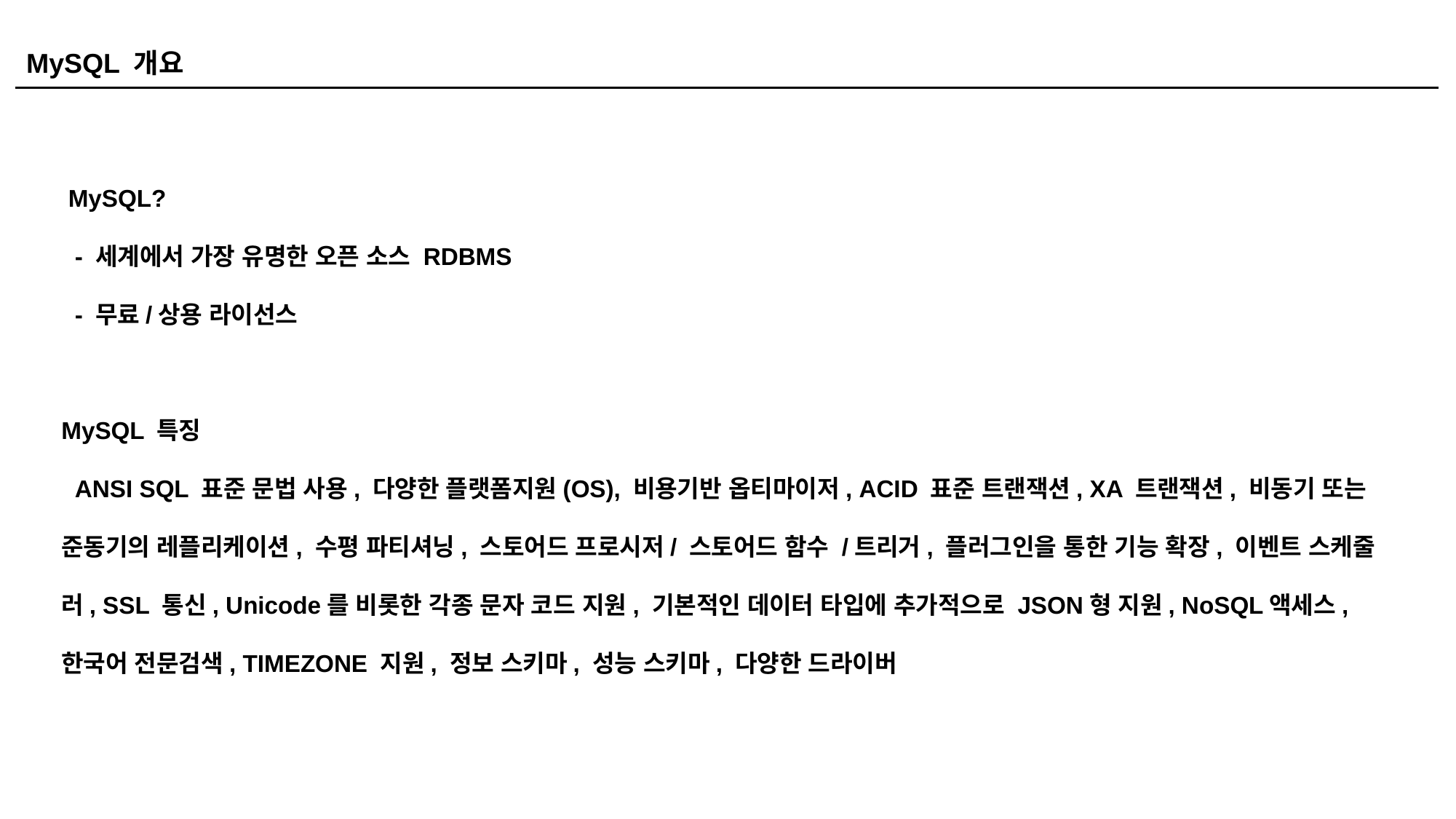

MySQL 개요
 MySQL?
  - 세계에서 가장 유명한 오픈 소스 RDBMS
  - 무료/상용 라이선스

MySQL 특징
  ANSI SQL 표준 문법 사용, 다양한 플랫폼지원(OS), 비용기반 옵티마이저, ACID 표준 트랜잭션, XA 트랜잭션, 비동기 또는 준동기의 레플리케이션, 수평 파티셔닝, 스토어드 프로시저/ 스토어드 함수 /트리거, 플러그인을 통한 기능 확장, 이벤트 스케줄러, SSL 통신, Unicode를 비롯한 각종 문자 코드 지원, 기본적인 데이터 타입에 추가적으로 JSON형 지원, NoSQL액세스, 한국어 전문검색, TIMEZONE 지원, 정보 스키마, 성능 스키마, 다양한 드라이버